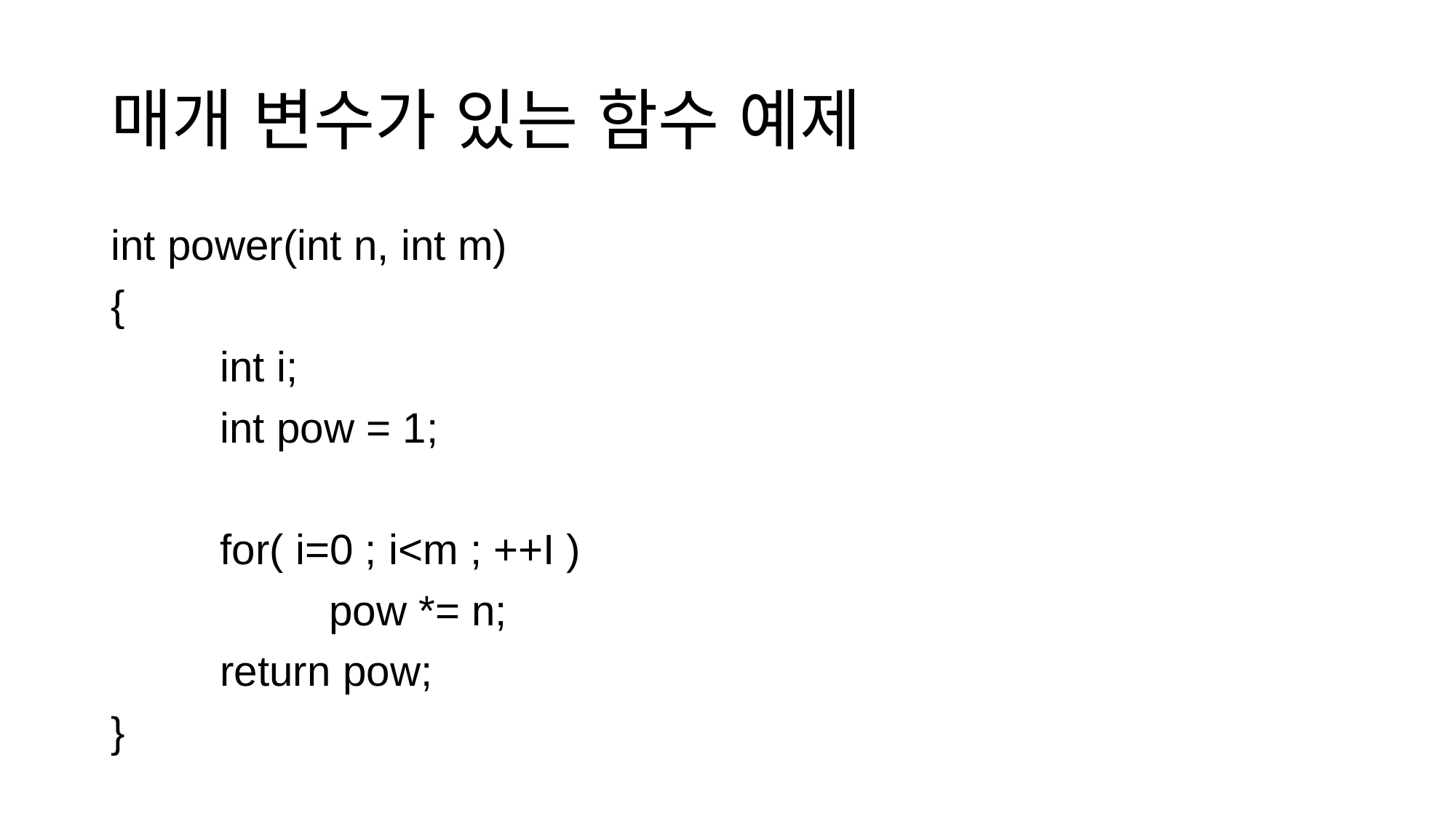

# 매개 변수가 있는 함수 예제
int power(int n, int m)
{
	int i;
	int pow = 1;

	for( i=0 ; i<m ; ++I )
		pow *= n;
	return pow;
}